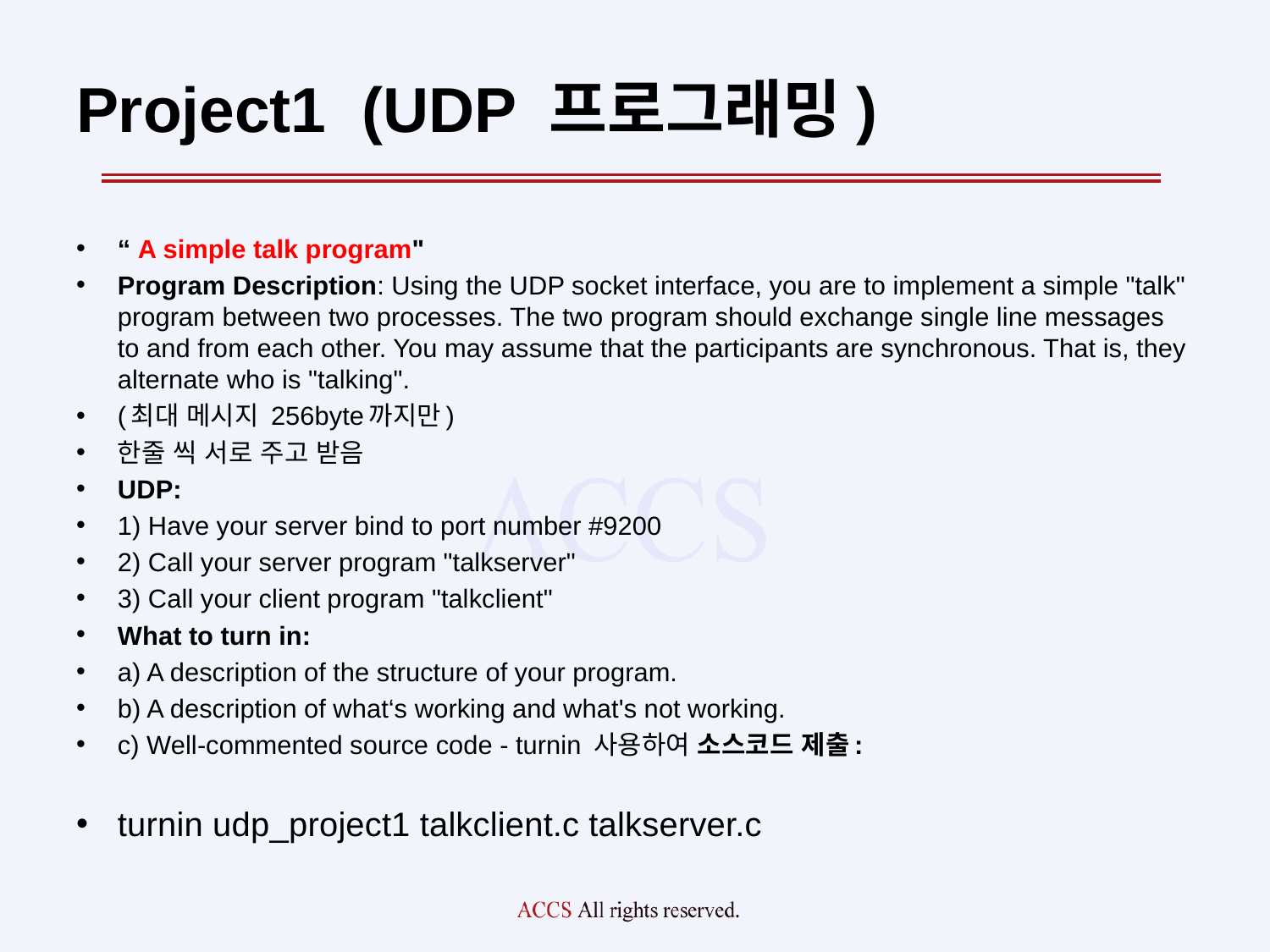

# Project1  (UDP 프로그래밍)
“ A simple talk program"
Program Description: Using the UDP socket interface, you are to implement a simple "talk" program between two processes. The two program should exchange single line messages to and from each other. You may assume that the participants are synchronous. That is, they alternate who is "talking".
(최대 메시지 256byte까지만)
한줄 씩 서로 주고 받음
UDP:
1) Have your server bind to port number #9200
2) Call your server program "talkserver"
3) Call your client program "talkclient"
What to turn in:
a) A description of the structure of your program.
b) A description of what‘s working and what's not working.
c) Well-commented source code - turnin 사용하여 소스코드 제출:

turnin udp_project1 talkclient.c talkserver.c